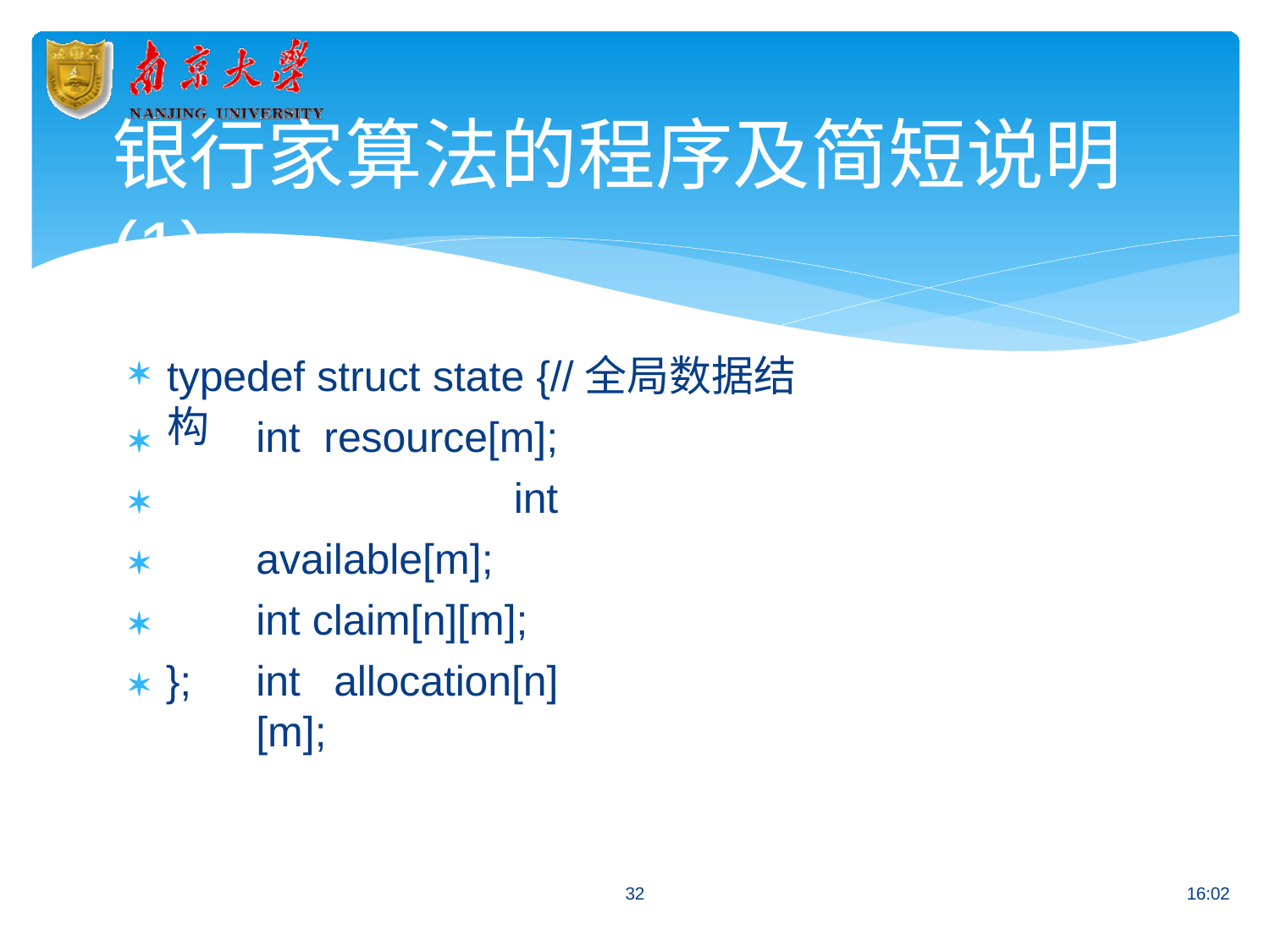

# 银行家算法的程序及简短说明(1)
typedef struct state {//全局数据结构
∗
∗
∗
∗
∗ };
int resource[m];  int available[m];  int claim[n][m];
int allocation[n][m];
32
16:02